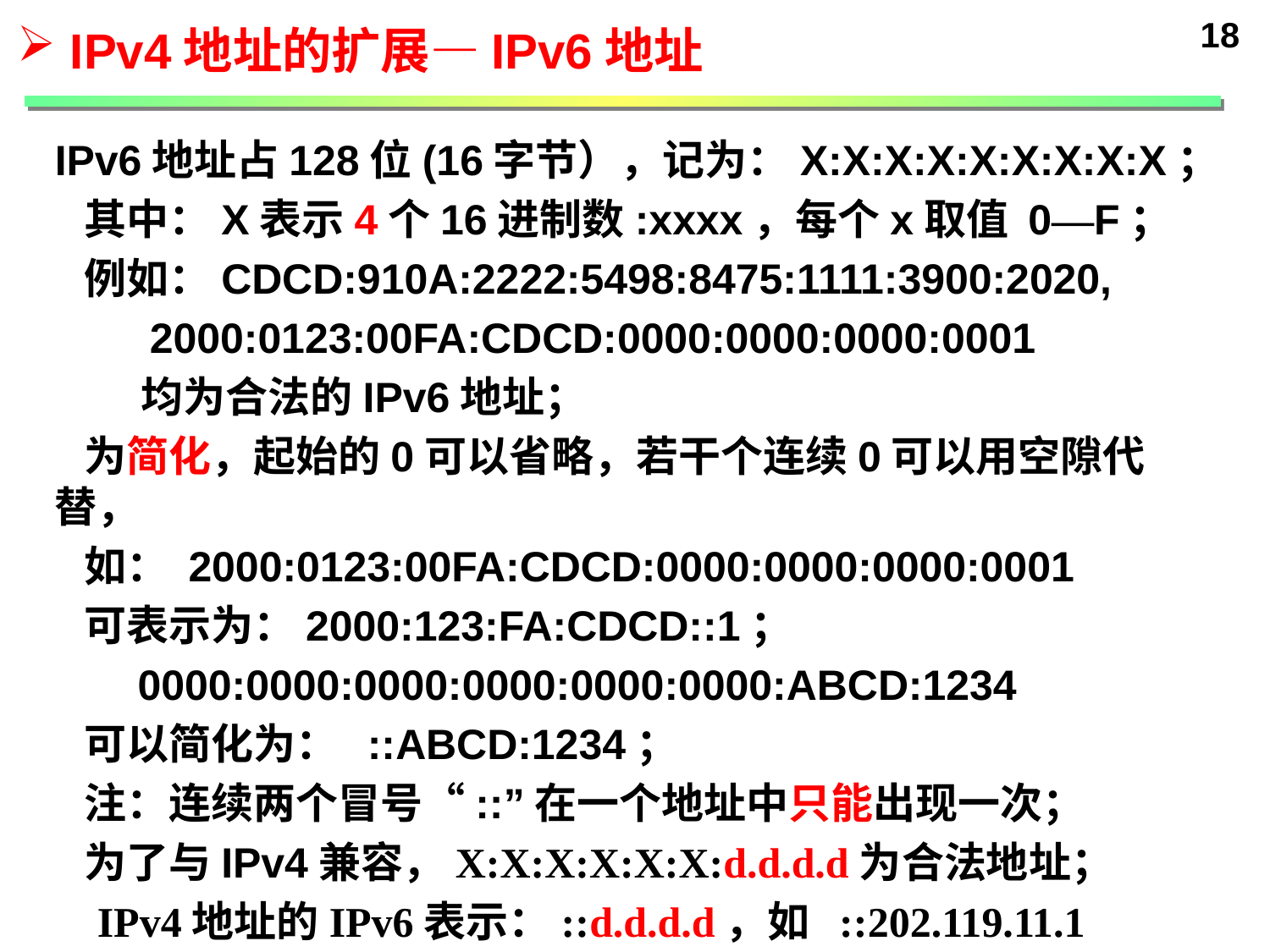

18
 IPv4地址的扩展—IPv6地址

IPv6地址占128位(16字节），记为：X:X:X:X:X:X:X:X:X；
  其中：X表示4个16进制数:xxxx，每个x取值 0—F；
  例如：CDCD:910A:2222:5498:8475:1111:3900:2020,
        2000:0123:00FA:CDCD:0000:0000:0000:0001
        均为合法的IPv6地址；
  为简化，起始的0可以省略，若干个连续0可以用空隙代替，
  如： 2000:0123:00FA:CDCD:0000:0000:0000:0001
  可表示为：2000:123:FA:CDCD::1；
       0000:0000:0000:0000:0000:0000:ABCD:1234
  可以简化为：  ::ABCD:1234；
  注：连续两个冒号“::”在一个地址中只能出现一次；
  为了与IPv4兼容，X:X:X:X:X:X:d.d.d.d为合法地址；
    IPv4地址的IPv6表示：::d.d.d.d，如  ::202.119.11.1